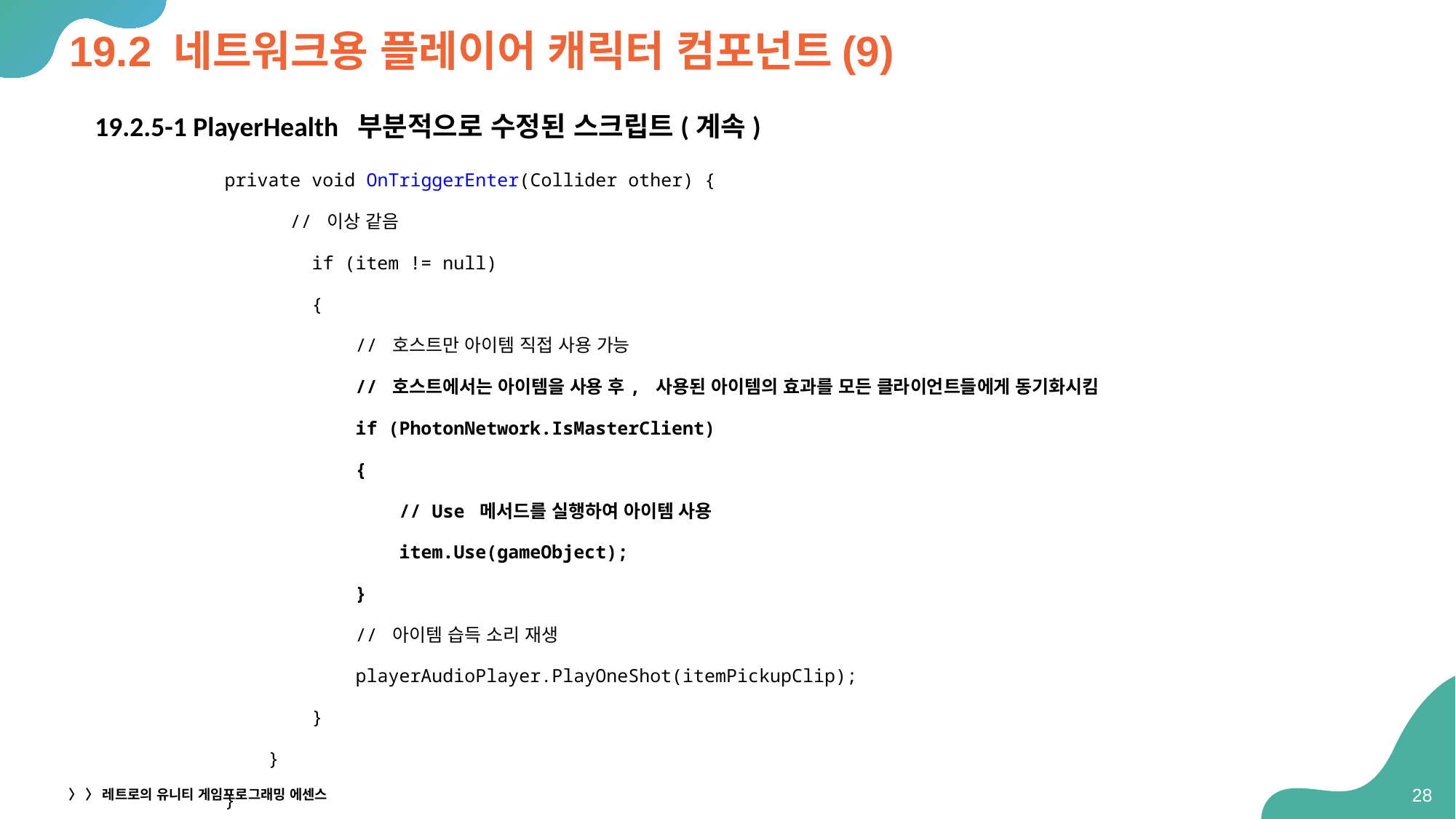

# 19.2 네트워크용 플레이어 캐릭터 컴포넌트(9)
19.2.5-1 PlayerHealth  부분적으로 수정된 스크립트(계속)
 private void OnTriggerEnter(Collider other) {
       // 이상 같음
         if (item != null)
         {
             // 호스트만 아이템 직접 사용 가능
             // 호스트에서는 아이템을 사용 후, 사용된 아이템의 효과를 모든 클라이언트들에게 동기화시킴
             if (PhotonNetwork.IsMasterClient)
             {
                 // Use 메서드를 실행하여 아이템 사용
                 item.Use(gameObject);
             }
             // 아이템 습득 소리 재생
             playerAudioPlayer.PlayOneShot(itemPickupClip);
         }
     }
 }
28